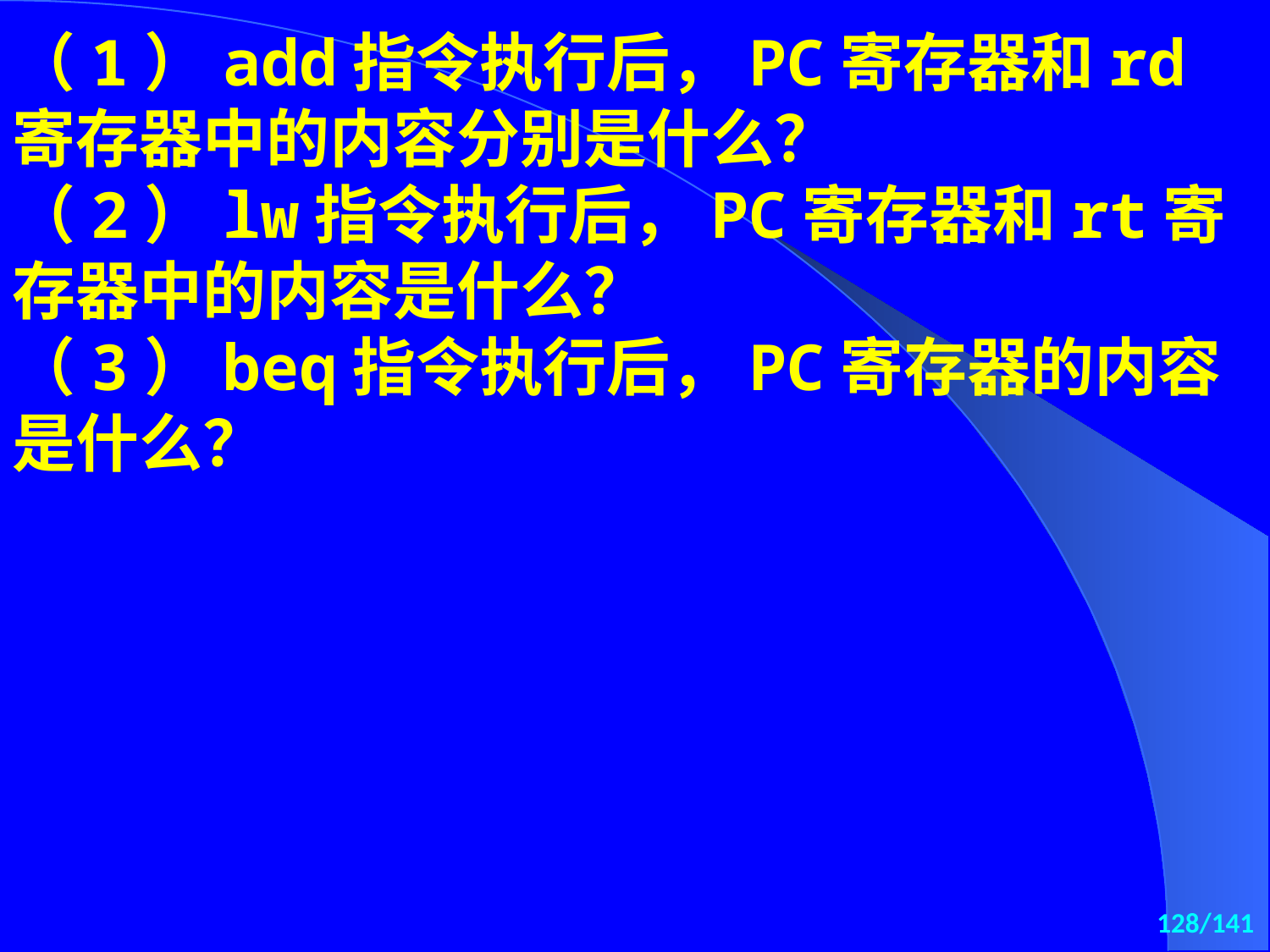

（1）add指令执行后，PC寄存器和rd寄存器中的内容分别是什么？
（2）lw指令执行后，PC寄存器和rt寄存器中的内容是什么？
（3）beq指令执行后，PC寄存器的内容是什么？
128/141